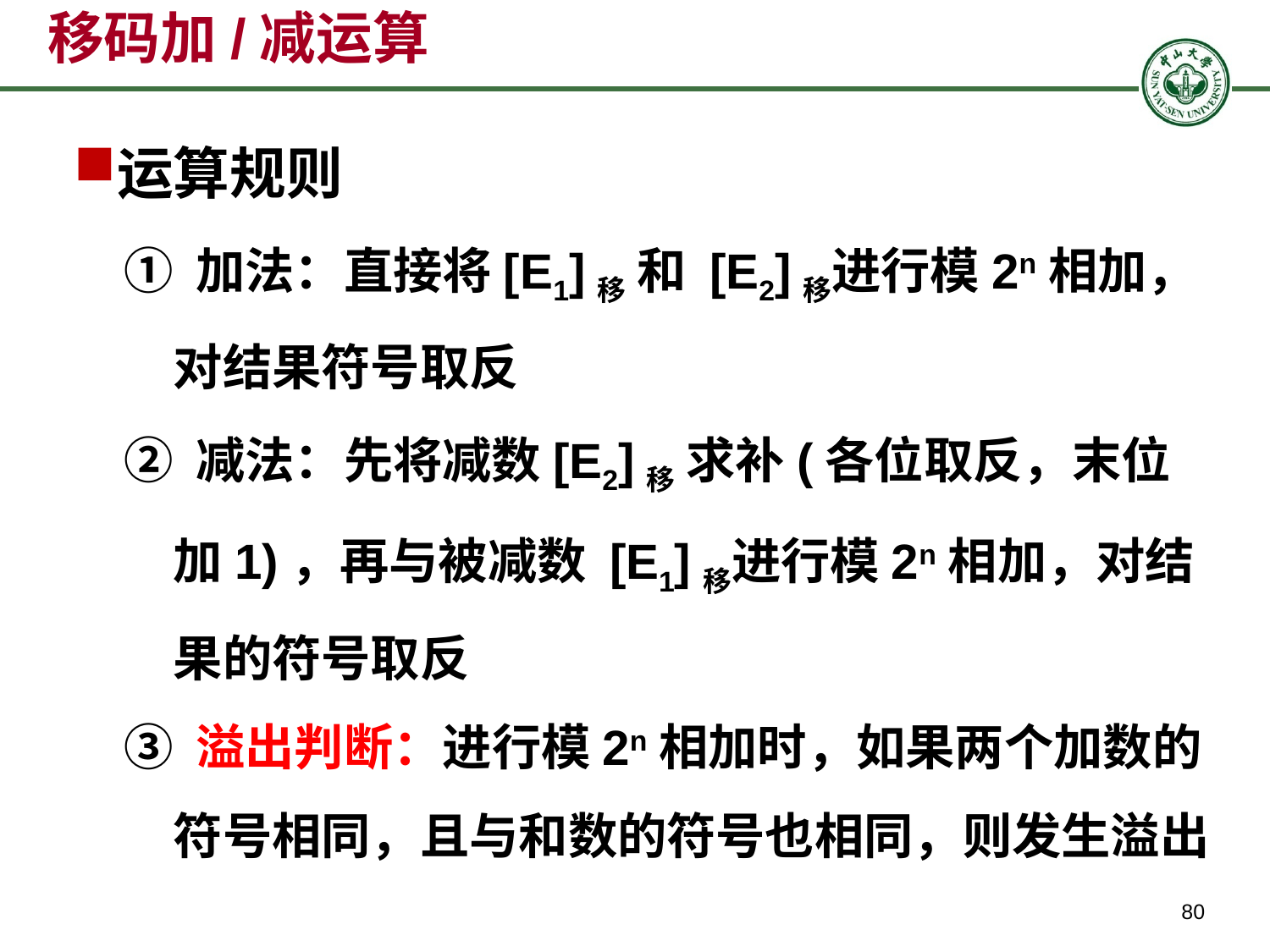

# 移码加/减运算
运算规则
① 加法：直接将[E1]移 和 [E2]移进行模2n相加，对结果符号取反
② 减法：先将减数[E2]移 求补(各位取反，末位加1)，再与被减数 [E1]移进行模2n相加，对结果的符号取反
③ 溢出判断：进行模2n相加时，如果两个加数的符号相同，且与和数的符号也相同，则发生溢出